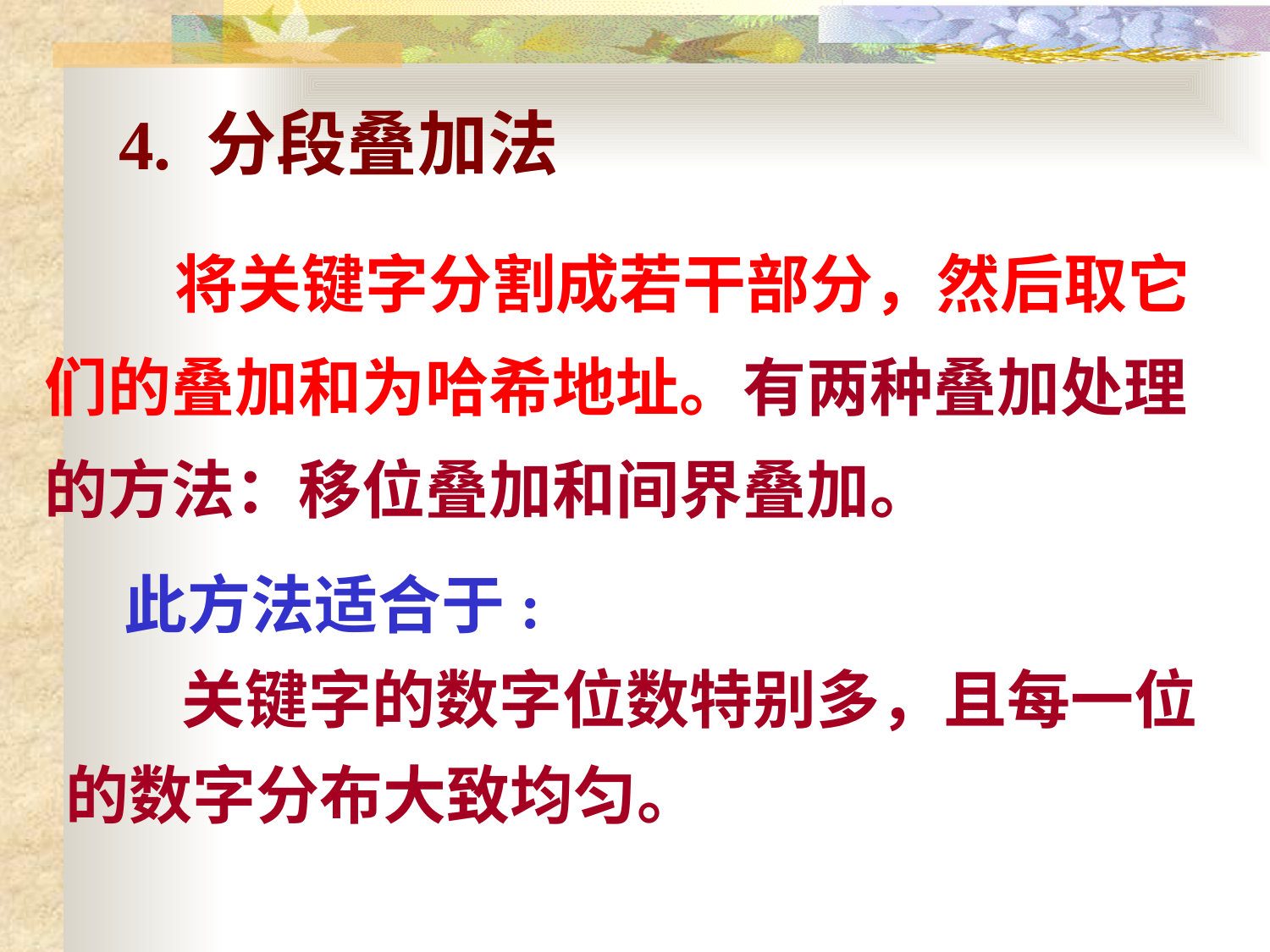

4. 分段叠加法
        将关键字分割成若干部分，然后取它们的叠加和为哈希地址。有两种叠加处理的方法：移位叠加和间界叠加。
   此方法适合于:
       关键字的数字位数特别多，且每一位的数字分布大致均匀。